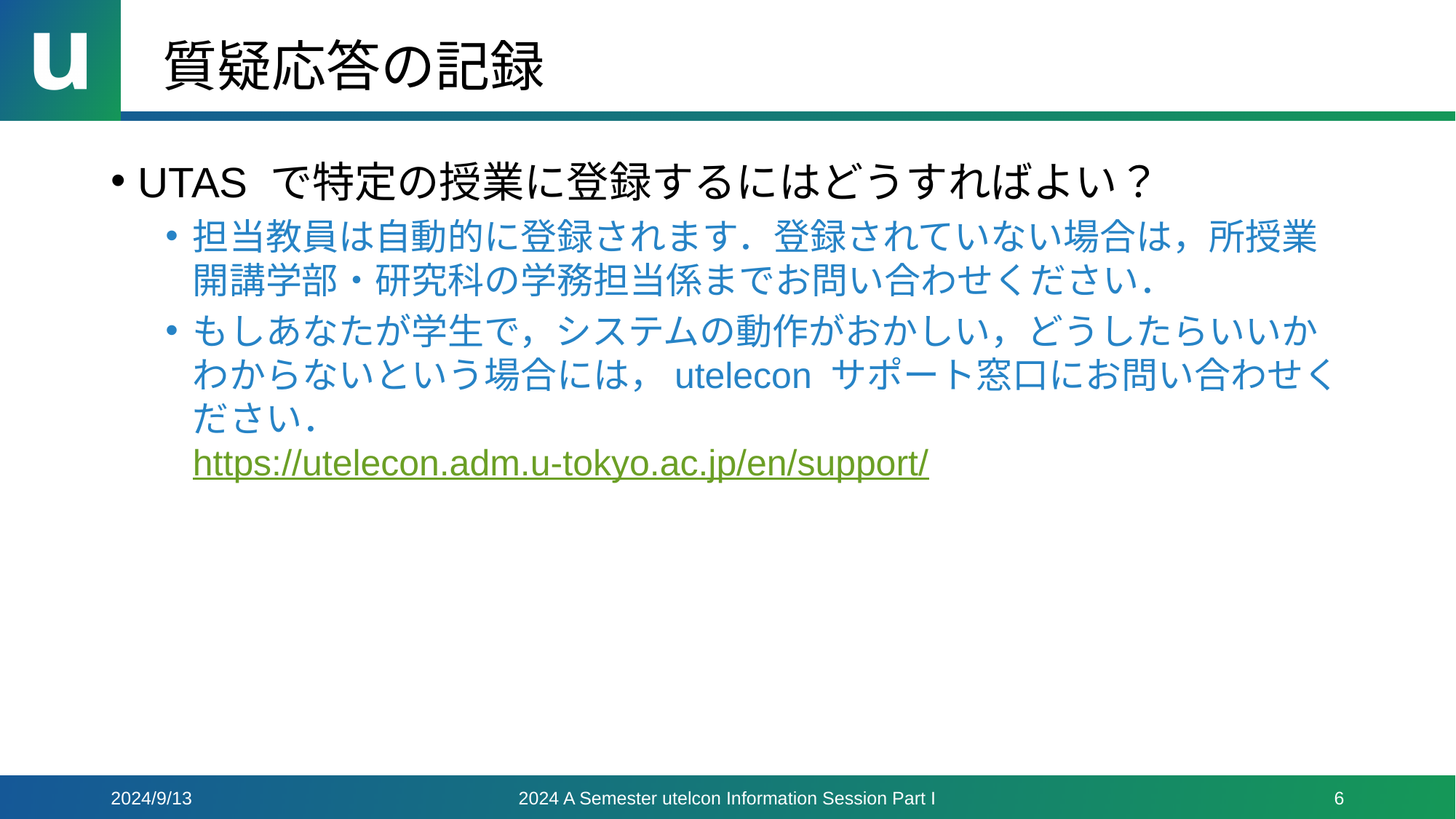

# 質疑応答の記録
UTAS で特定の授業に登録するにはどうすればよい？
担当教員は自動的に登録されます．登録されていない場合は，所授業開講学部・研究科の学務担当係までお問い合わせください．
もしあなたが学生で，システムの動作がおかしい，どうしたらいいかわからないという場合には，utelecon サポート窓口にお問い合わせください．
https://utelecon.adm.u-tokyo.ac.jp/en/support/

2024/9/13
2024 A Semester utelcon Information Session Part I
6